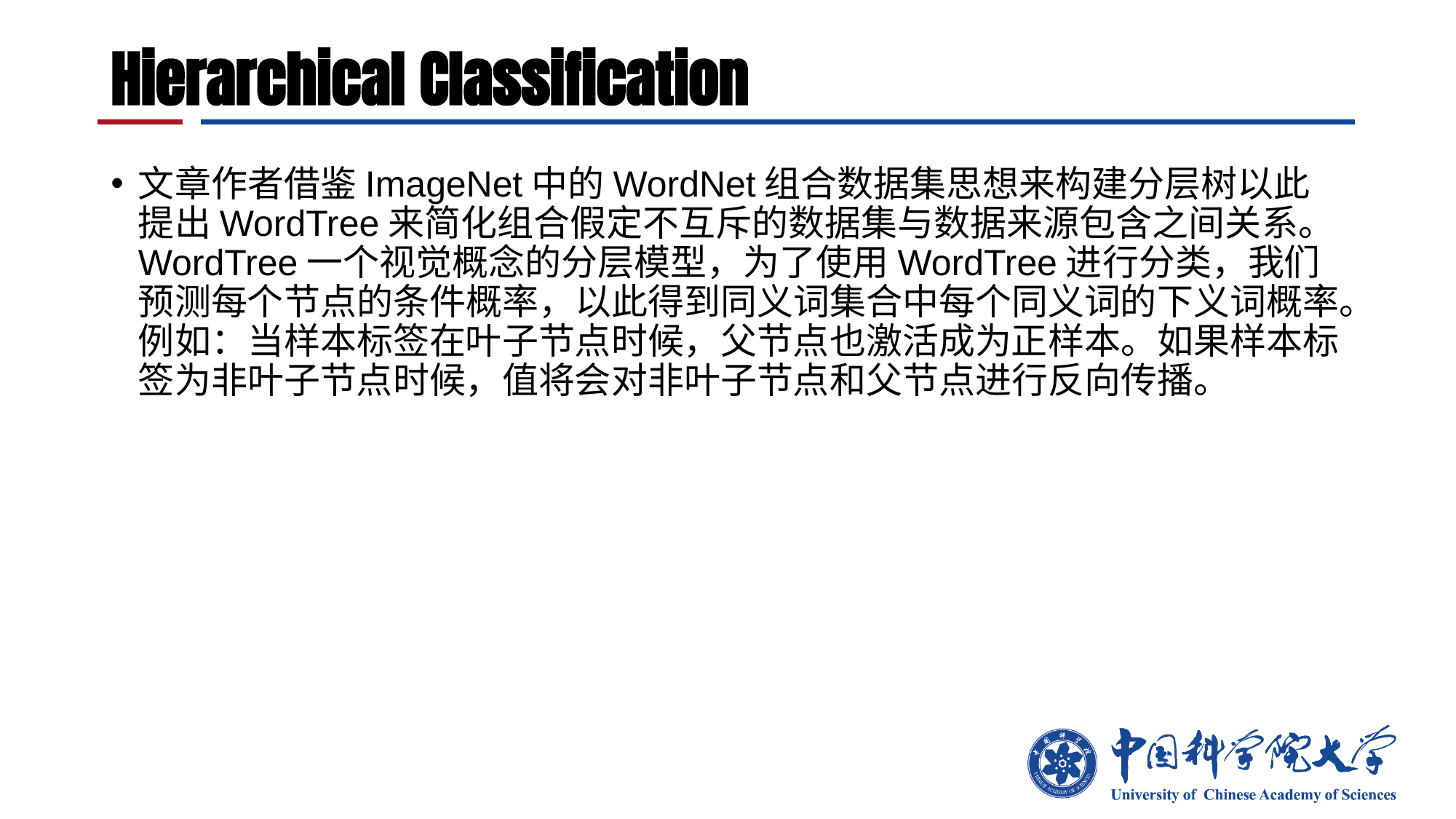

# Hierarchical Classification
文章作者借鉴ImageNet中的WordNet组合数据集思想来构建分层树以此提出WordTree来简化组合假定不互斥的数据集与数据来源包含之间关系。WordTree一个视觉概念的分层模型，为了使用WordTree进行分类，我们预测每个节点的条件概率，以此得到同义词集合中每个同义词的下义词概率。例如：当样本标签在叶子节点时候，父节点也激活成为正样本。如果样本标签为非叶子节点时候，值将会对非叶子节点和父节点进行反向传播。